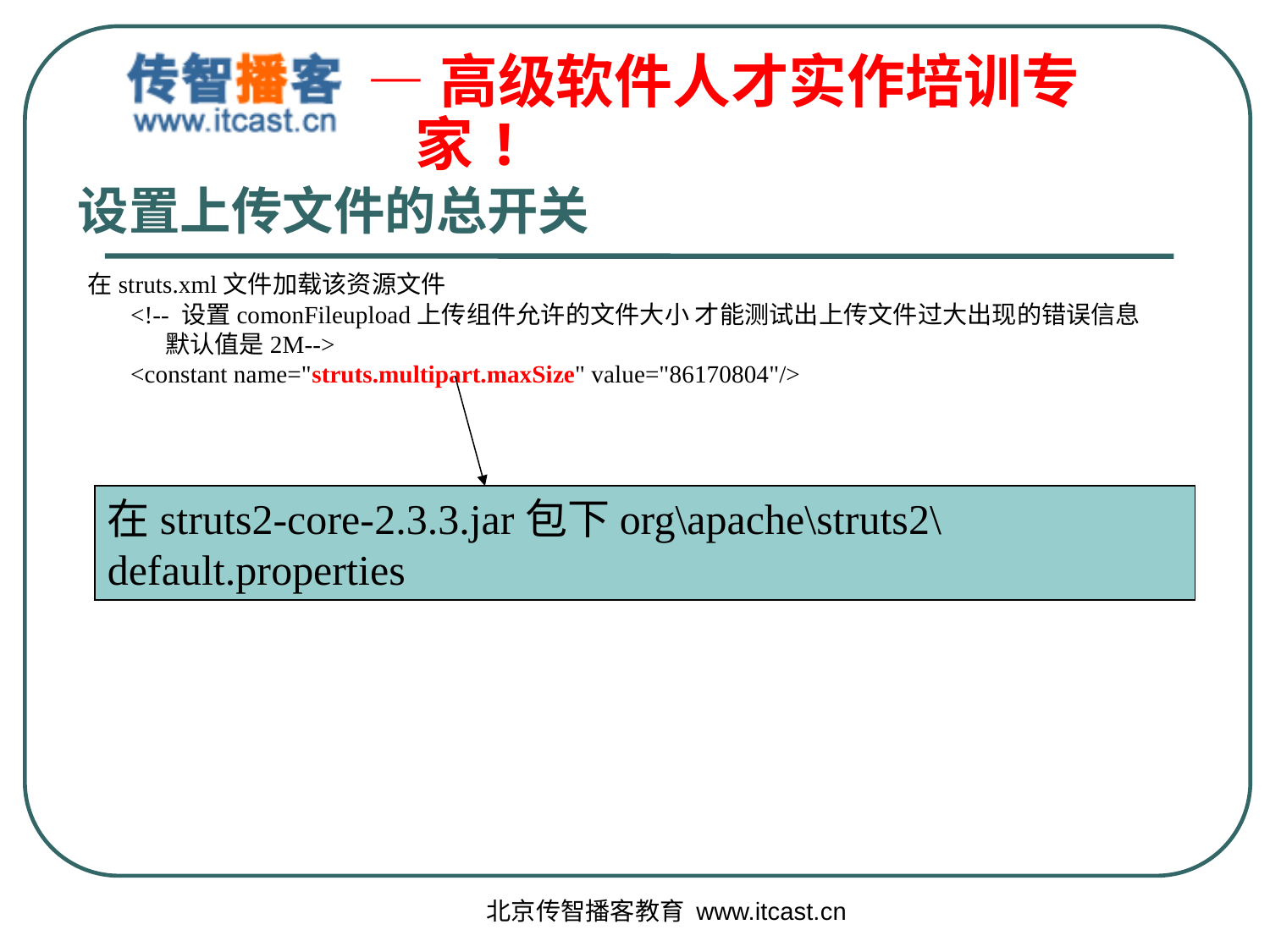

设置上传文件的总开关
在struts.xml文件加载该资源文件
       <!-- 设置comonFileupload上传组件允许的文件大小 才能测试出上传文件过大出现的错误信息
             默认值是2M-->
       <constant name="struts.multipart.maxSize" value="86170804"/>

在struts2-core-2.3.3.jar包下org\apache\struts2\default.properties
北京传智播客教育 www.itcast.cn